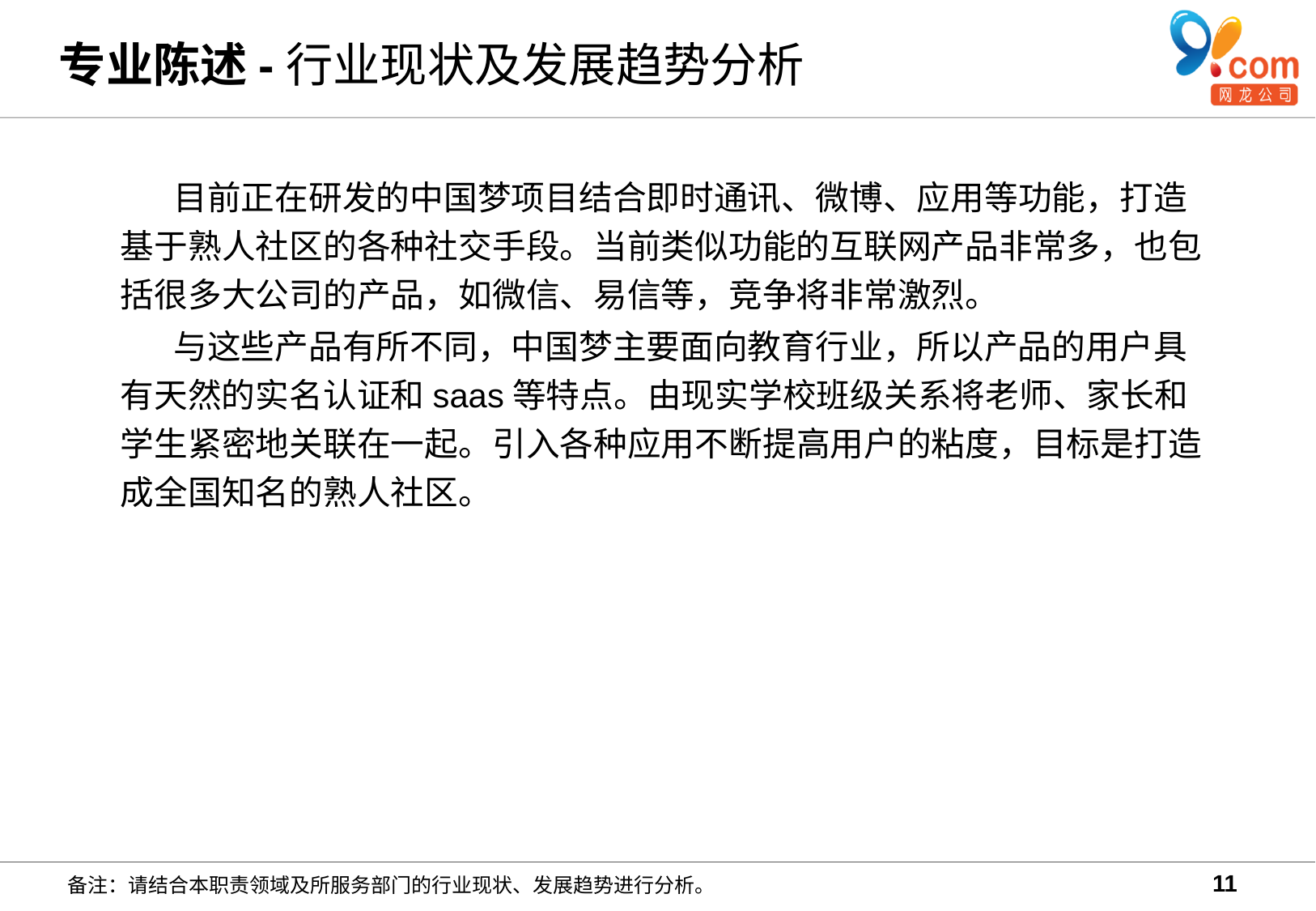

# 专业陈述-行业现状及发展趋势分析
的熟人社区。
	      目前正在研发的中国梦项目结合即时通讯、微博、应用等功能，打造基于熟人社区的各种社交手段。当前类似功能的互联网产品非常多，也包括很多大公司的产品，如微信、易信等，竞争将非常激烈。
	      与这些产品有所不同，中国梦主要面向教育行业，所以产品的用户具有天然的实名认证和saas等特点。由现实学校班级关系将老师、家长和学生紧密地关联在一起。引入各种应用不断提高用户的粘度，目标是打造成全国知名的熟人社区。

11
备注：请结合本职责领域及所服务部门的行业现状、发展趋势进行分析。